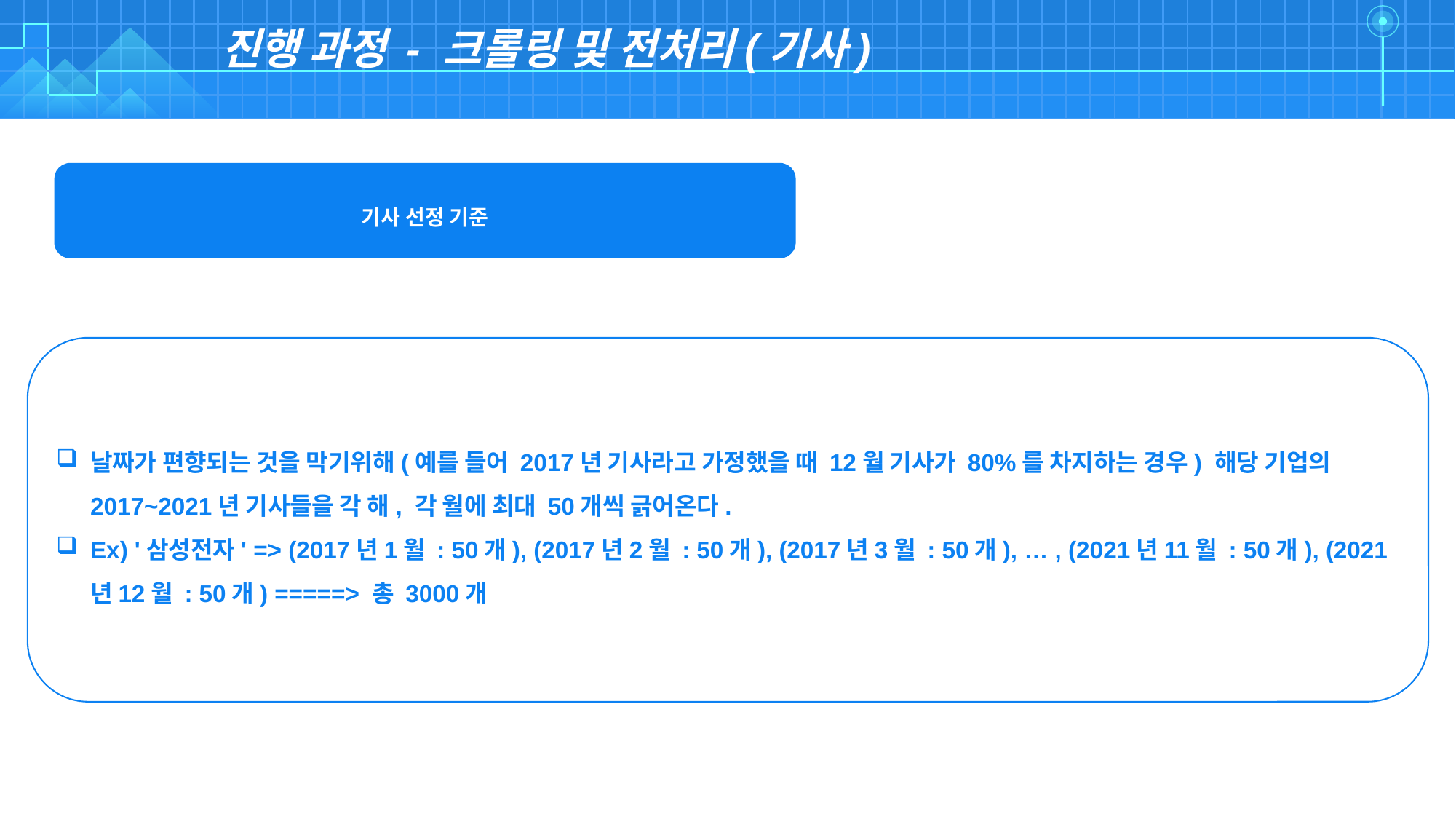

|  |  |  |  |  |  |  |  |  |  |  |  |  |  |  |  |  |  |  |  |  |  |  |  |  |  |  |  |  |  |  |  |  |  |  |  |  |  |  |  |  |  |  |  |  |  |  |  |  |  |  |  |  |  |  |  |  |  |  |  |
| --- | --- | --- | --- | --- | --- | --- | --- | --- | --- | --- | --- | --- | --- | --- | --- | --- | --- | --- | --- | --- | --- | --- | --- | --- | --- | --- | --- | --- | --- | --- | --- | --- | --- | --- | --- | --- | --- | --- | --- | --- | --- | --- | --- | --- | --- | --- | --- | --- | --- | --- | --- | --- | --- | --- | --- | --- | --- | --- | --- |
|  |  |  |  |  |  |  |  |  |  |  |  |  |  |  |  |  |  |  |  |  |  |  |  |  |  |  |  |  |  |  |  |  |  |  |  |  |  |  |  |  |  |  |  |  |  |  |  |  |  |  |  |  |  |  |  |  |  |  |  |
|  |  |  |  |  |  |  |  |  |  |  |  |  |  |  |  |  |  |  |  |  |  |  |  |  |  |  |  |  |  |  |  |  |  |  |  |  |  |  |  |  |  |  |  |  |  |  |  |  |  |  |  |  |  |  |  |  |  |  |  |
|  |  |  |  |  |  |  |  |  |  |  |  |  |  |  |  |  |  |  |  |  |  |  |  |  |  |  |  |  |  |  |  |  |  |  |  |  |  |  |  |  |  |  |  |  |  |  |  |  |  |  |  |  |  |  |  |  |  |  |  |
|  |  |  |  |  |  |  |  |  |  |  |  |  |  |  |  |  |  |  |  |  |  |  |  |  |  |  |  |  |  |  |  |  |  |  |  |  |  |  |  |  |  |  |  |  |  |  |  |  |  |  |  |  |  |  |  |  |  |  |  |

진행 과정 - 크롤링 및 전처리(기사)

기사 선정 기준
날짜가 편향되는 것을 막기위해(예를 들어 2017년 기사라고 가정했을 때 12월 기사가 80%를 차지하는 경우) 해당 기업의 2017~2021년 기사들을 각 해, 각 월에 최대 50개씩 긁어온다.
Ex) '삼성전자' => (2017년1월 : 50개), (2017년2월 : 50개), (2017년3월 : 50개), … , (2021년11월 : 50개), (2021년12월 : 50개) =====> 총 3000개